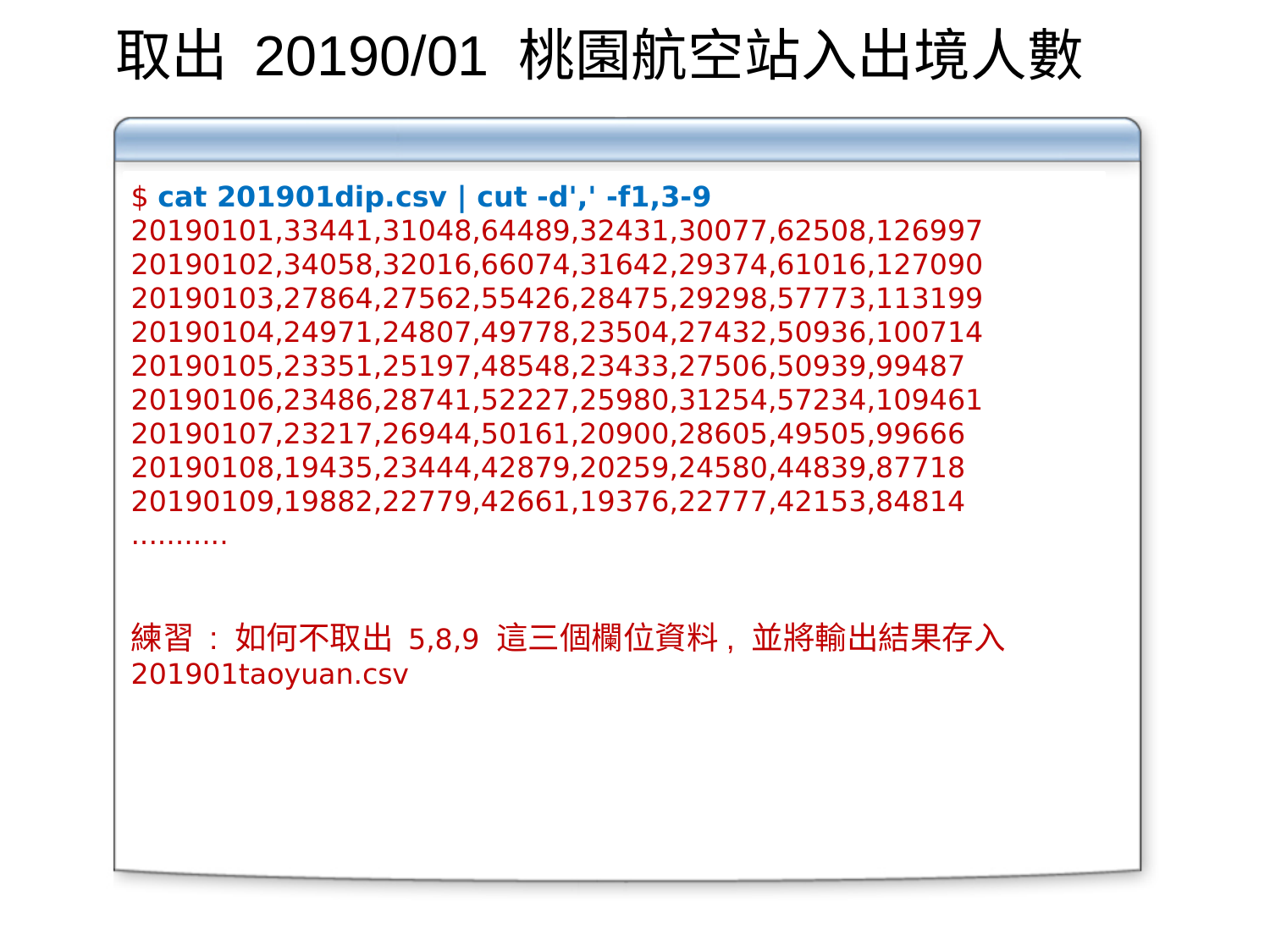

# 取出 20190/01 桃園航空站入出境人數
$ cat 201901dip.csv | cut -d',' -f1,3-9
20190101,33441,31048,64489,32431,30077,62508,126997
20190102,34058,32016,66074,31642,29374,61016,127090
20190103,27864,27562,55426,28475,29298,57773,113199
20190104,24971,24807,49778,23504,27432,50936,100714
20190105,23351,25197,48548,23433,27506,50939,99487
20190106,23486,28741,52227,25980,31254,57234,109461
20190107,23217,26944,50161,20900,28605,49505,99666
20190108,19435,23444,42879,20259,24580,44839,87718
20190109,19882,22779,42661,19376,22777,42153,84814
...........

練習 : 如何不取出 5,8,9 這三個欄位資料, 並將輸出結果存入 201901taoyuan.csv